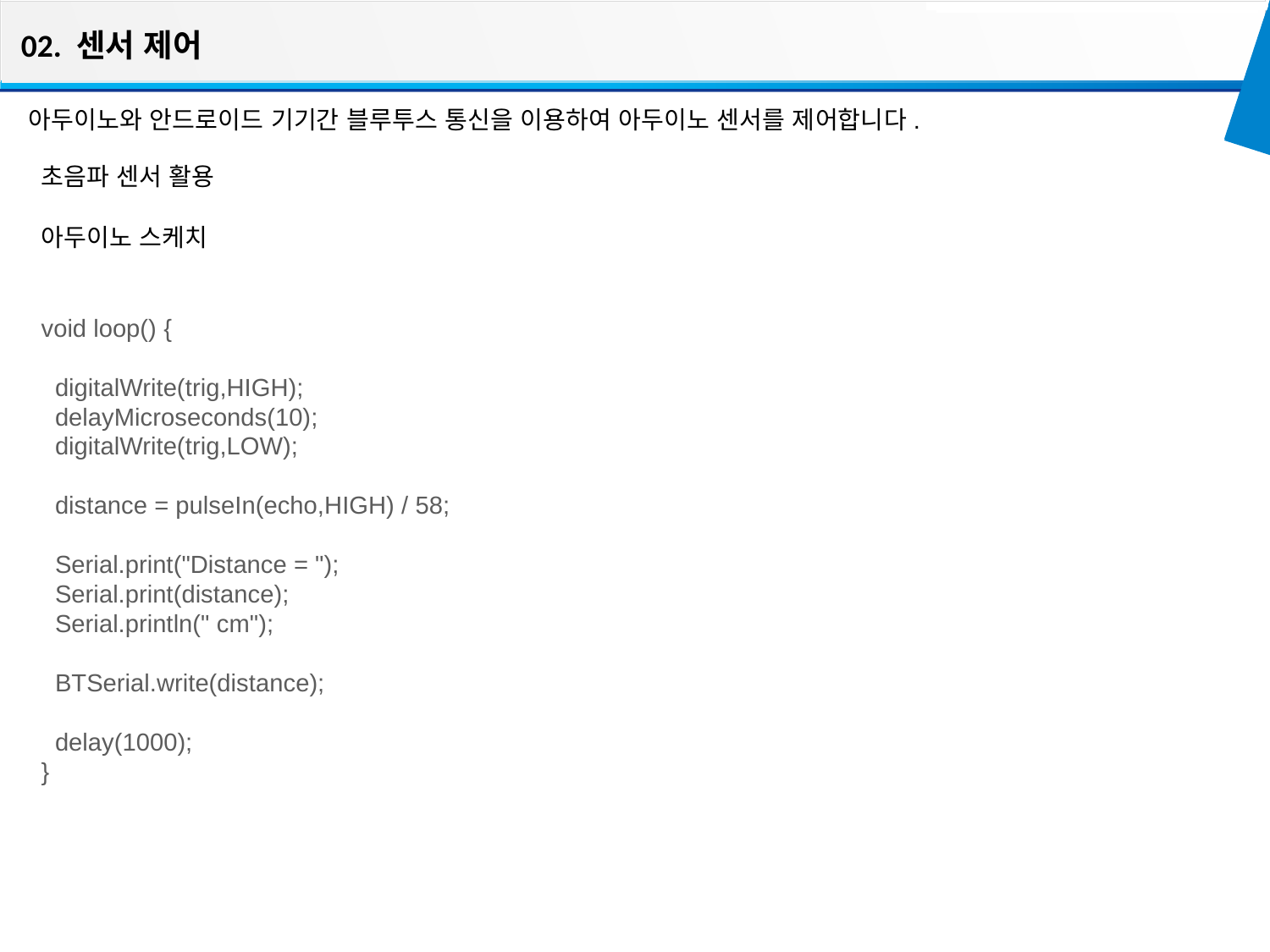

02. 센서 제어

아두이노와 안드로이드 기기간 블루투스 통신을 이용하여 아두이노 센서를 제어합니다.
초음파 센서 활용
아두이노 스케치

void loop() {
  digitalWrite(trig,HIGH);
  delayMicroseconds(10);
  digitalWrite(trig,LOW);

  distance = pulseIn(echo,HIGH) / 58;
  Serial.print("Distance = ");
  Serial.print(distance);
  Serial.println(" cm");

  BTSerial.write(distance);

  delay(1000);
}